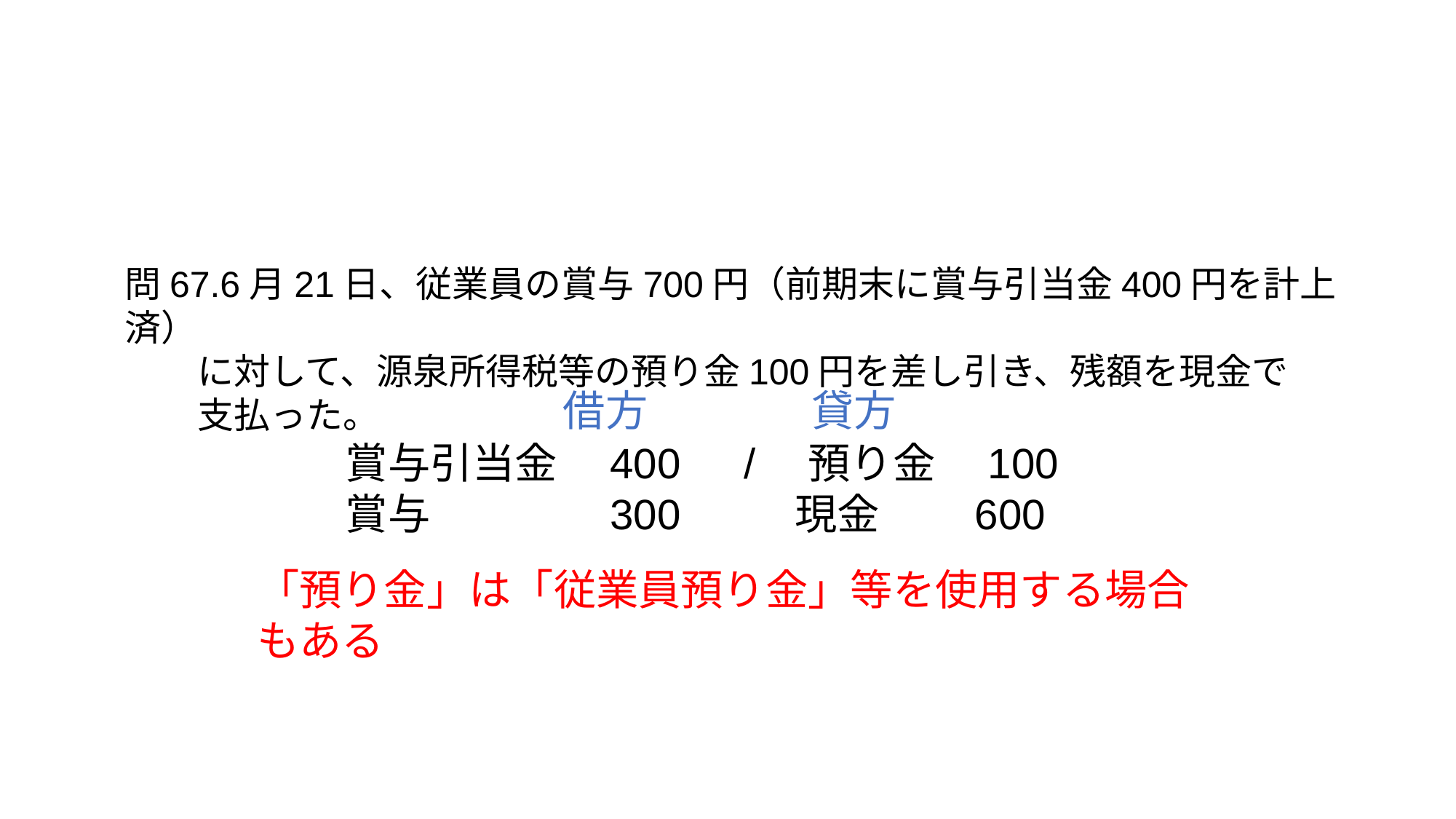

問67.6月21日、従業員の賞与700円（前期末に賞与引当金400円を計上済）
　　に対して、源泉所得税等の預り金100円を差し引き、残額を現金で
　　支払った。
借方
貸方
賞与引当金　400　/　預り金　100
賞与　　　　300　　  現金　　600
「預り金」は「従業員預り金」等を使用する場合もある